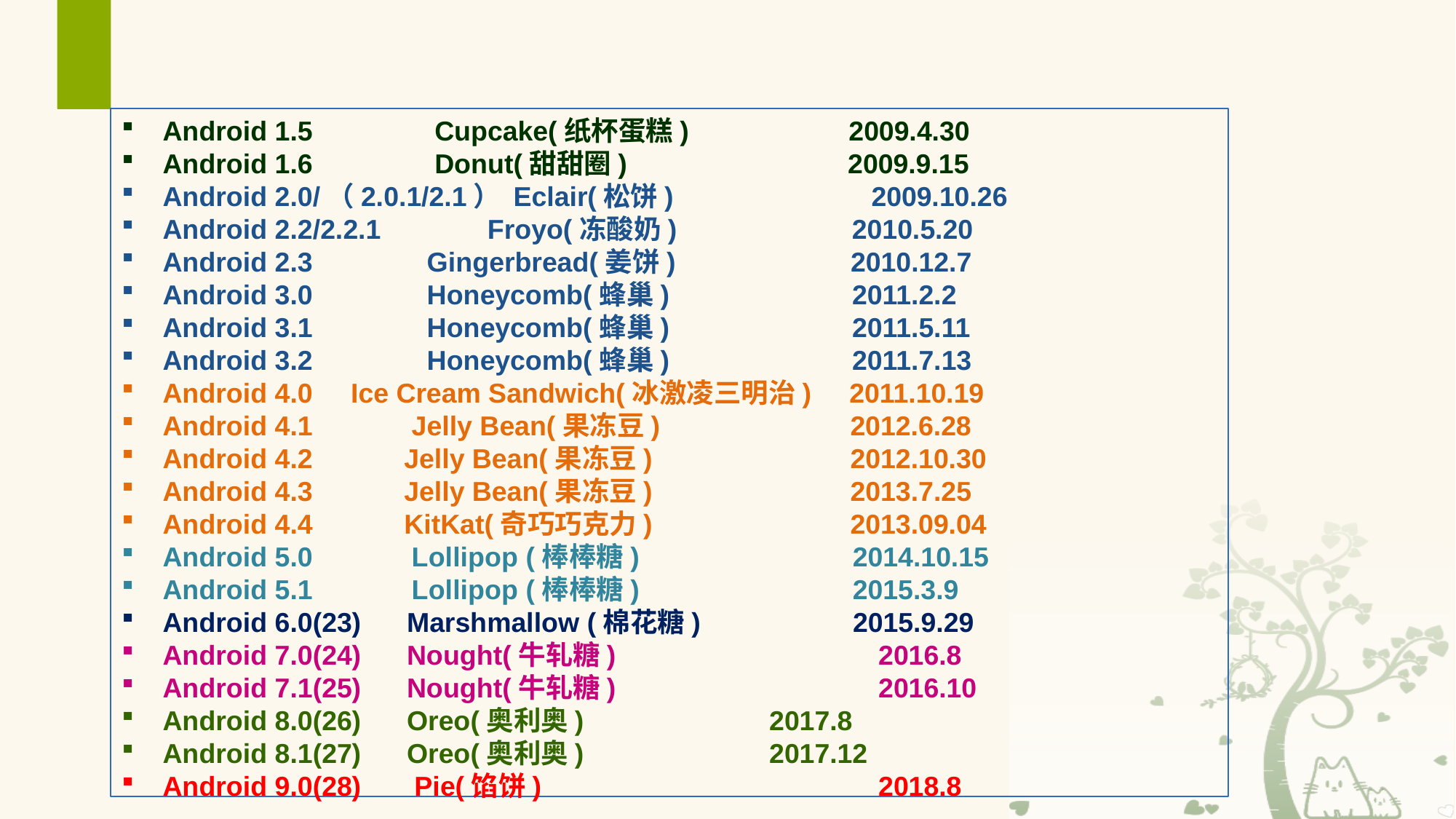

# 2. Android 历史版本
Android 1.5                Cupcake(纸杯蛋糕)                     2009.4.30
Android 1.6                Donut(甜甜圈)                             2009.9.15
Android 2.0/（2.0.1/2.1） Eclair(松饼)                          2009.10.26
Android 2.2/2.2.1              Froyo(冻酸奶)                       2010.5.20
Android 2.3               Gingerbread(姜饼)                       2010.12.7
Android 3.0               Honeycomb(蜂巢)                        2011.2.2
Android 3.1               Honeycomb(蜂巢)                        2011.5.11
Android 3.2               Honeycomb(蜂巢)                        2011.7.13
Android 4.0     Ice Cream Sandwich(冰激凌三明治)     2011.10.19
Android 4.1             Jelly Bean(果冻豆)                         2012.6.28
Android 4.2            Jelly Bean(果冻豆)                          2012.10.30
Android 4.3            Jelly Bean(果冻豆)                          2013.7.25
Android 4.4            KitKat(奇巧巧克力)                          2013.09.04
Android 5.0             Lollipop (棒棒糖)                            2014.10.15
Android 5.1             Lollipop (棒棒糖)                            2015.3.9
Android 6.0(23)      Marshmallow (棉花糖)                    2015.9.29
Android 7.0(24)      Nought(牛轧糖)		        2016.8
Android 7.1(25)      Nought(牛轧糖)		        2016.10
Android 8.0(26)      Oreo(奥利奥)		        2017.8
Android 8.1(27)      Oreo(奥利奥)		        2017.12
Android 9.0(28)       Pie(馅饼)		        	        2018.8